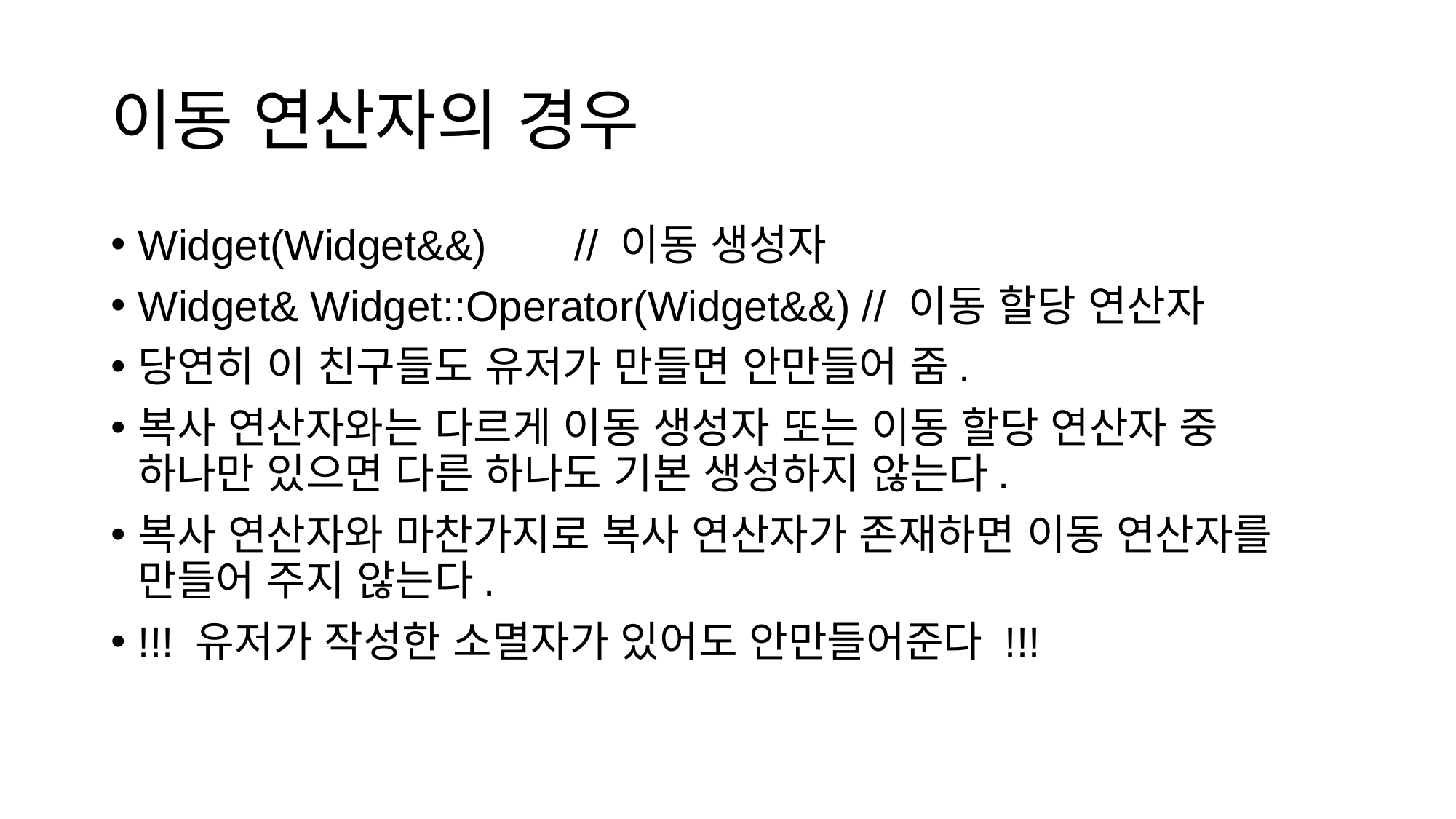

# 이동 연산자의 경우
Widget(Widget&&)	// 이동 생성자
Widget& Widget::Operator(Widget&&) // 이동 할당 연산자
당연히 이 친구들도 유저가 만들면 안만들어 줌.
복사 연산자와는 다르게 이동 생성자 또는 이동 할당 연산자 중 하나만 있으면 다른 하나도 기본 생성하지 않는다.
복사 연산자와 마찬가지로 복사 연산자가 존재하면 이동 연산자를 만들어 주지 않는다.
!!! 유저가 작성한 소멸자가 있어도 안만들어준다 !!!